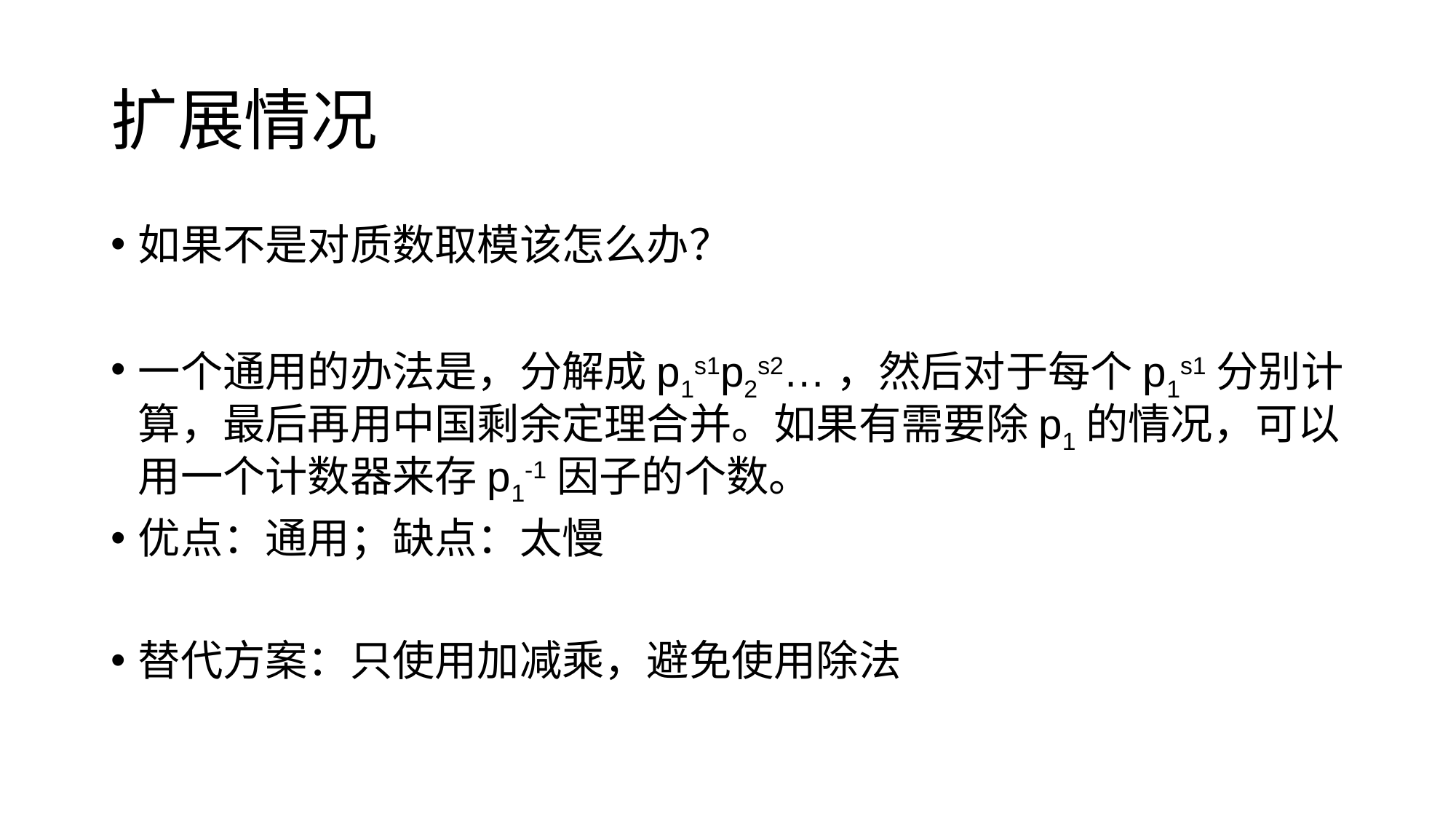

# 扩展情况
如果不是对质数取模该怎么办？

一个通用的办法是，分解成p1s1p2s2…，然后对于每个p1s1分别计算，最后再用中国剩余定理合并。如果有需要除p1的情况，可以用一个计数器来存p1-1因子的个数。
优点：通用；缺点：太慢

替代方案：只使用加减乘，避免使用除法